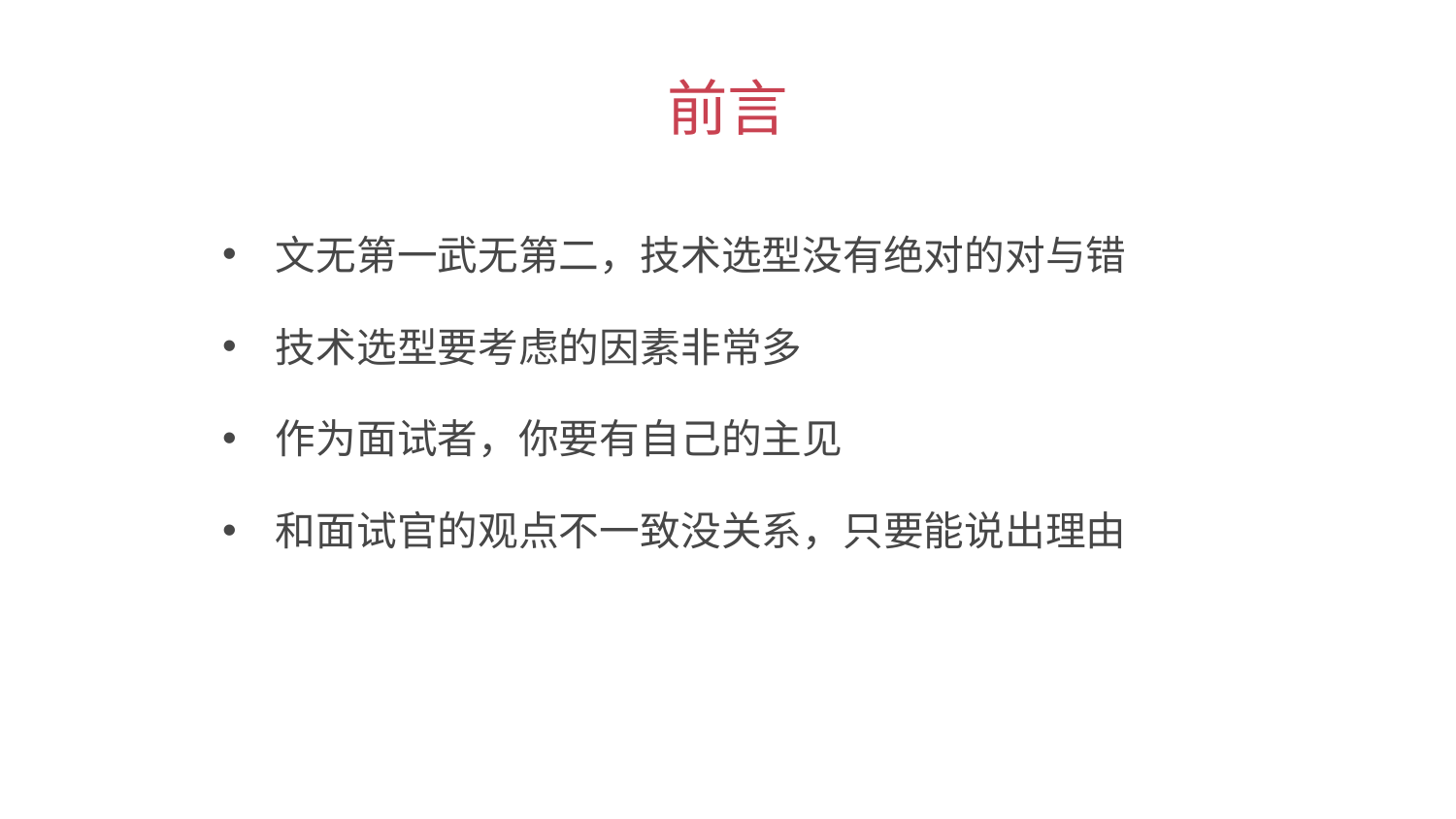

前言
 文无第一武无第二，技术选型没有绝对的对与错
 技术选型要考虑的因素非常多
 作为面试者，你要有自己的主见
 和面试官的观点不一致没关系，只要能说出理由